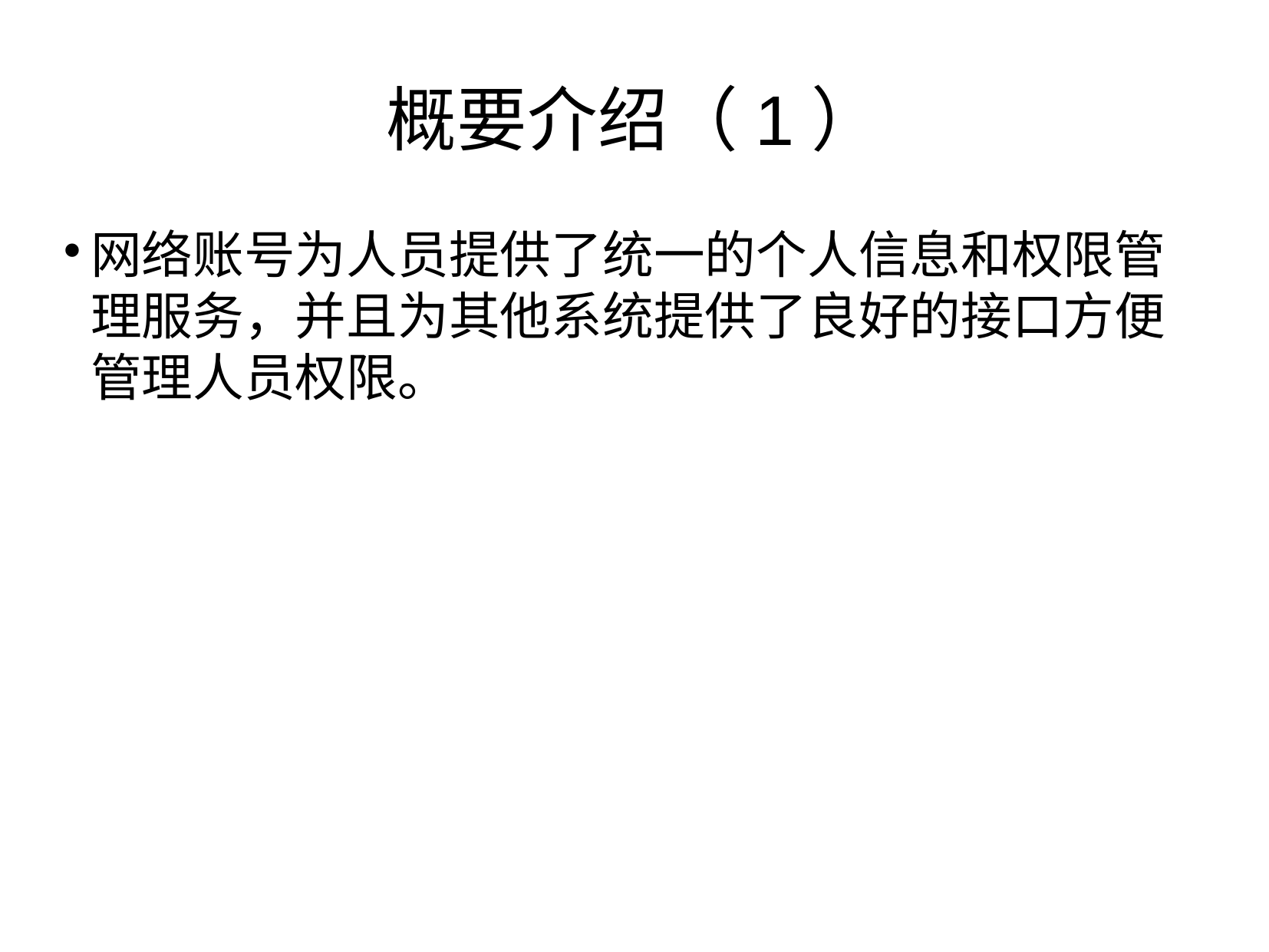

概要介绍（1）
网络账号为人员提供了统一的个人信息和权限管理服务，并且为其他系统提供了良好的接口方便管理人员权限。